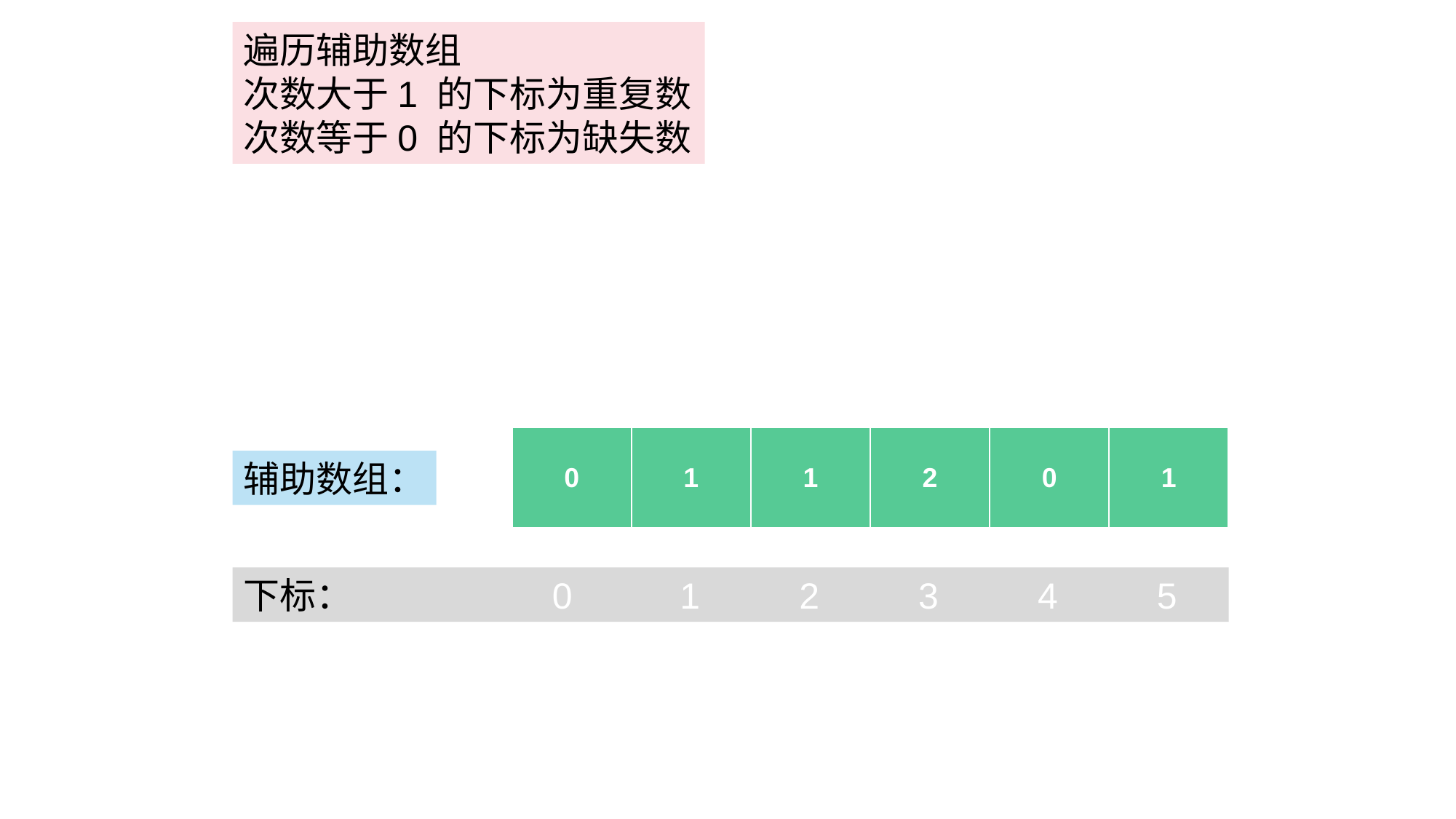

遍历辅助数组
次数大于1 的下标为重复数
次数等于0 的下标为缺失数
| 0 | 1 | 1 | 2 | 0 | 1 |
| --- | --- | --- | --- | --- | --- |
辅助数组：
下标：	          0	1	 2	  3	   4	    5